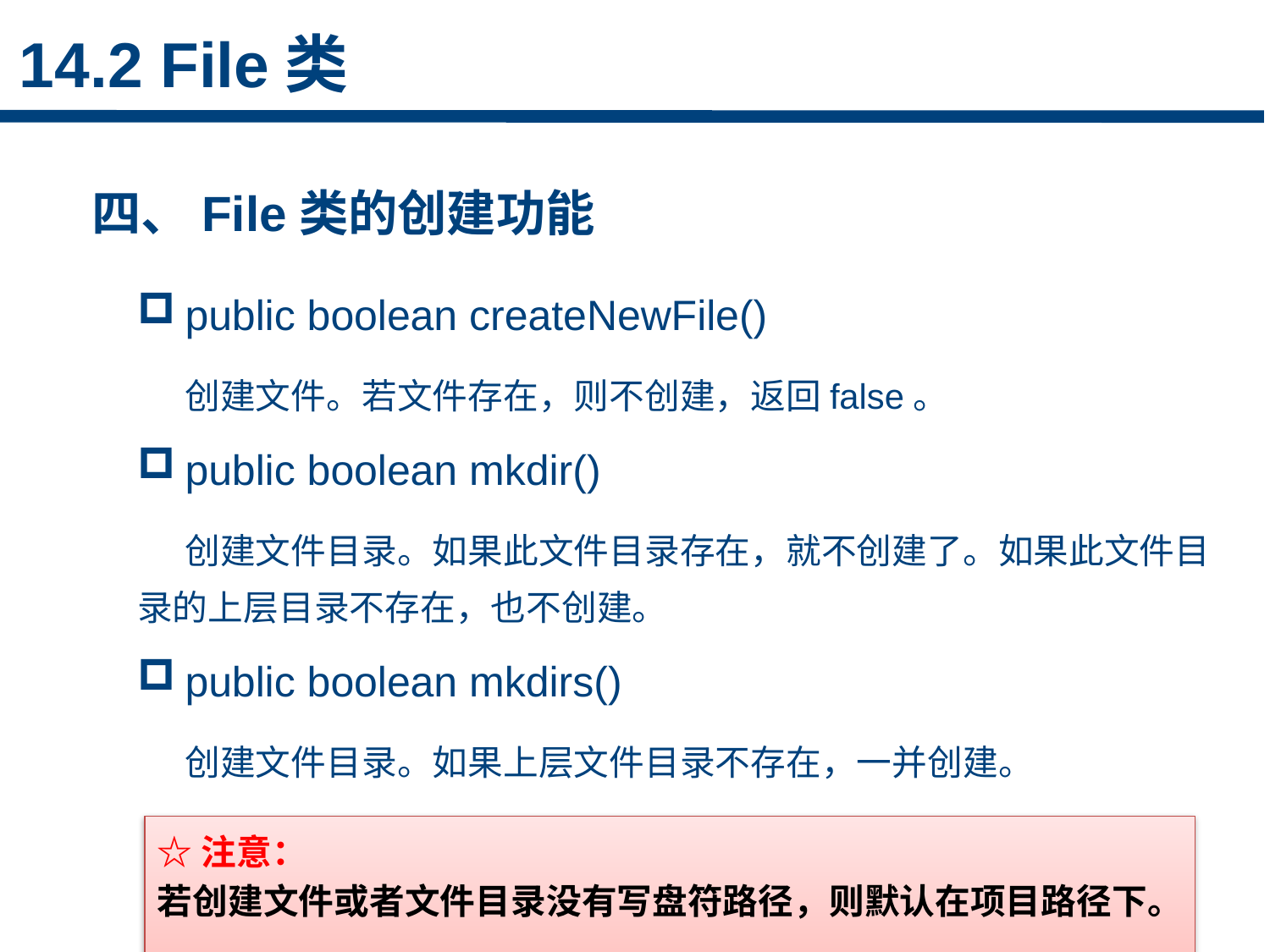

14.2 File类
四、File类的创建功能
点击添加文本
public boolean createNewFile()
     创建文件。若文件存在，则不创建，返回false。
public boolean mkdir()
     创建文件目录。如果此文件目录存在，就不创建了。如果此文件目录的上层目录不存在，也不创建。
public boolean mkdirs()
     创建文件目录。如果上层文件目录不存在，一并创建。
点击添加文本
点击添加文本
点击添加文本
☆注意：
若创建文件或者文件目录没有写盘符路径，则默认在项目路径下。